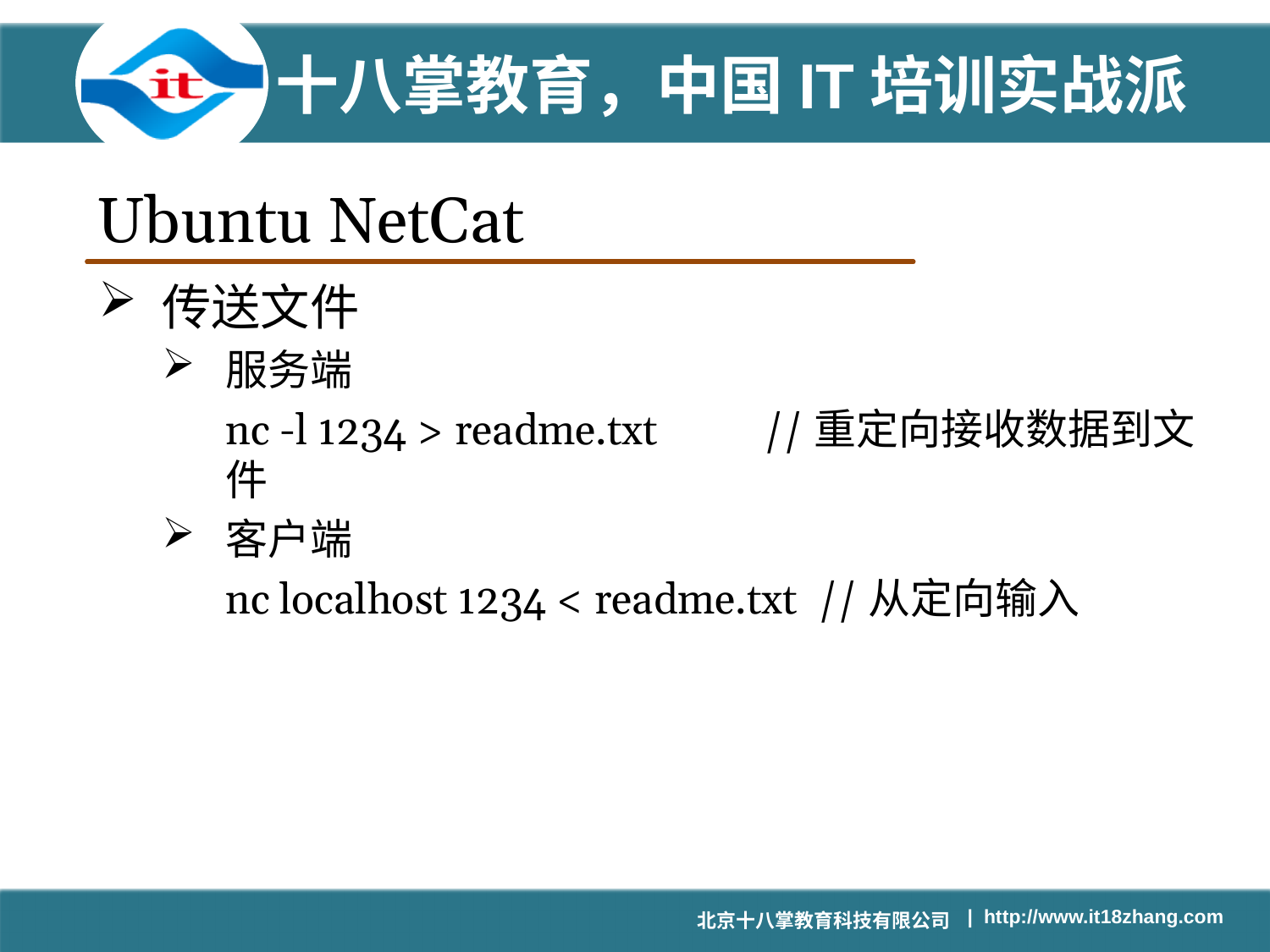

# Ubuntu NetCat
传送文件
服务端
nc -l 1234 > readme.txt	   //重定向接收数据到文件
客户端
nc localhost 1234 < readme.txt  //从定向输入